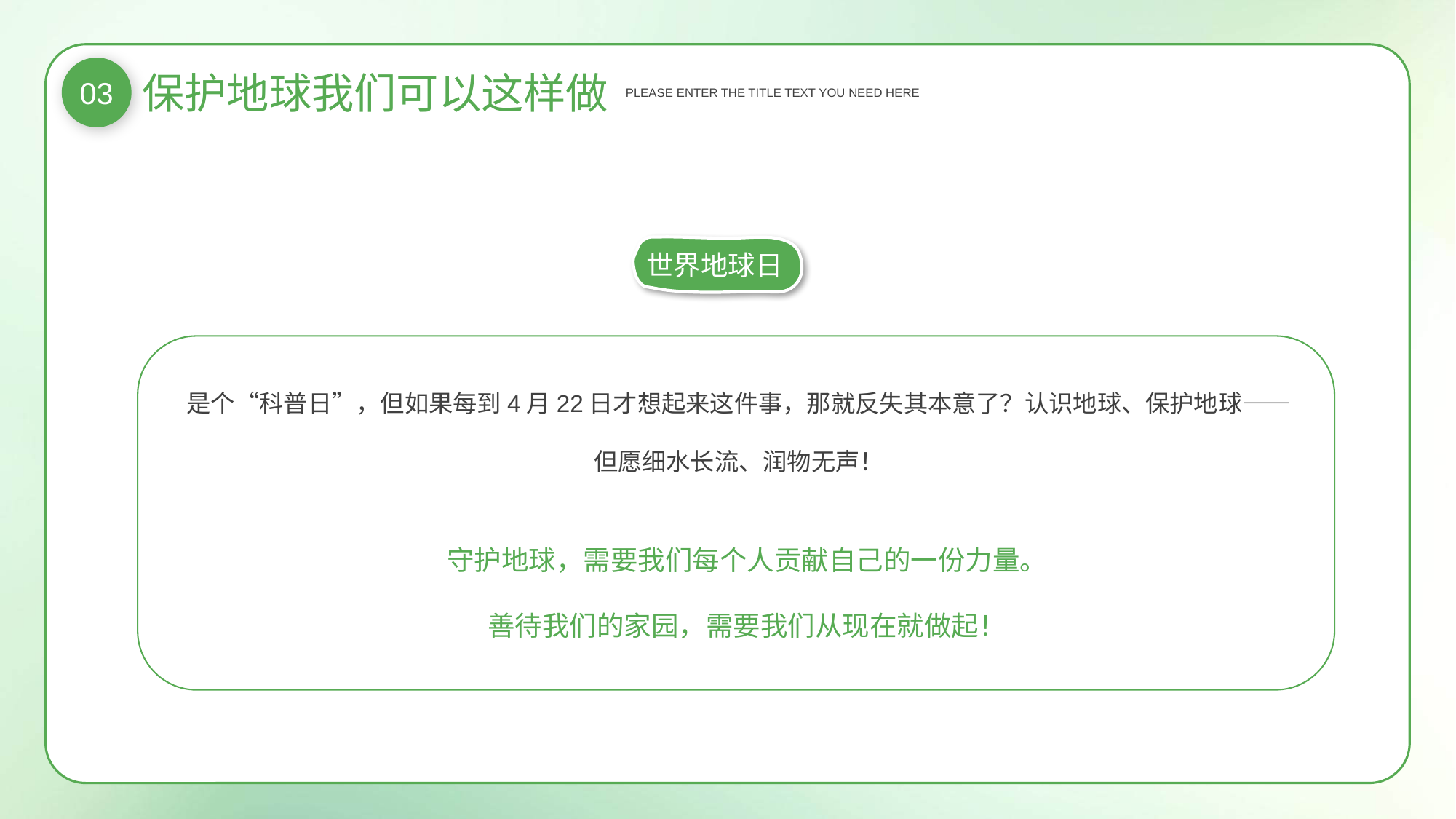

03
保护地球我们可以这样做
PLEASE ENTER THE TITLE TEXT YOU NEED HERE

世界地球日

是个“科普日”，但如果每到4月22日才想起来这件事，那就反失其本意了？认识地球、保护地球——但愿细水长流、润物无声！
守护地球，需要我们每个人贡献自己的一份力量。
善待我们的家园，需要我们从现在就做起！